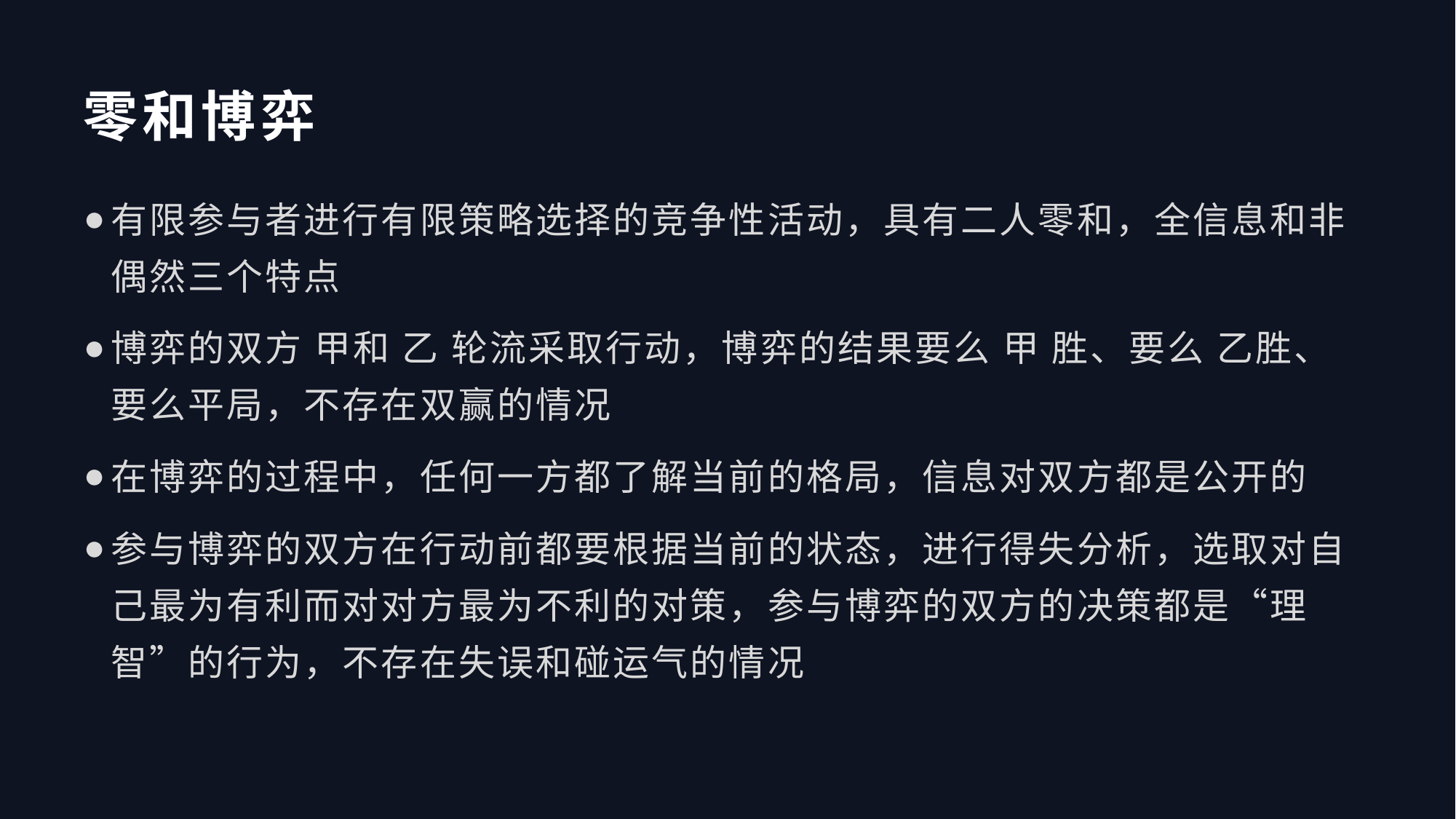

# 零和博弈
有限参与者进行有限策略选择的竞争性活动，具有二人零和，全信息和非偶然三个特点
博弈的双方 甲和 乙 轮流采取行动，博弈的结果要么 甲 胜、要么 乙胜、要么平局，不存在双赢的情况
在博弈的过程中，任何一方都了解当前的格局，信息对双方都是公开的
参与博弈的双方在行动前都要根据当前的状态，进行得失分析，选取对自己最为有利而对对方最为不利的对策，参与博弈的双方的决策都是“理智”的行为，不存在失误和碰运气的情况